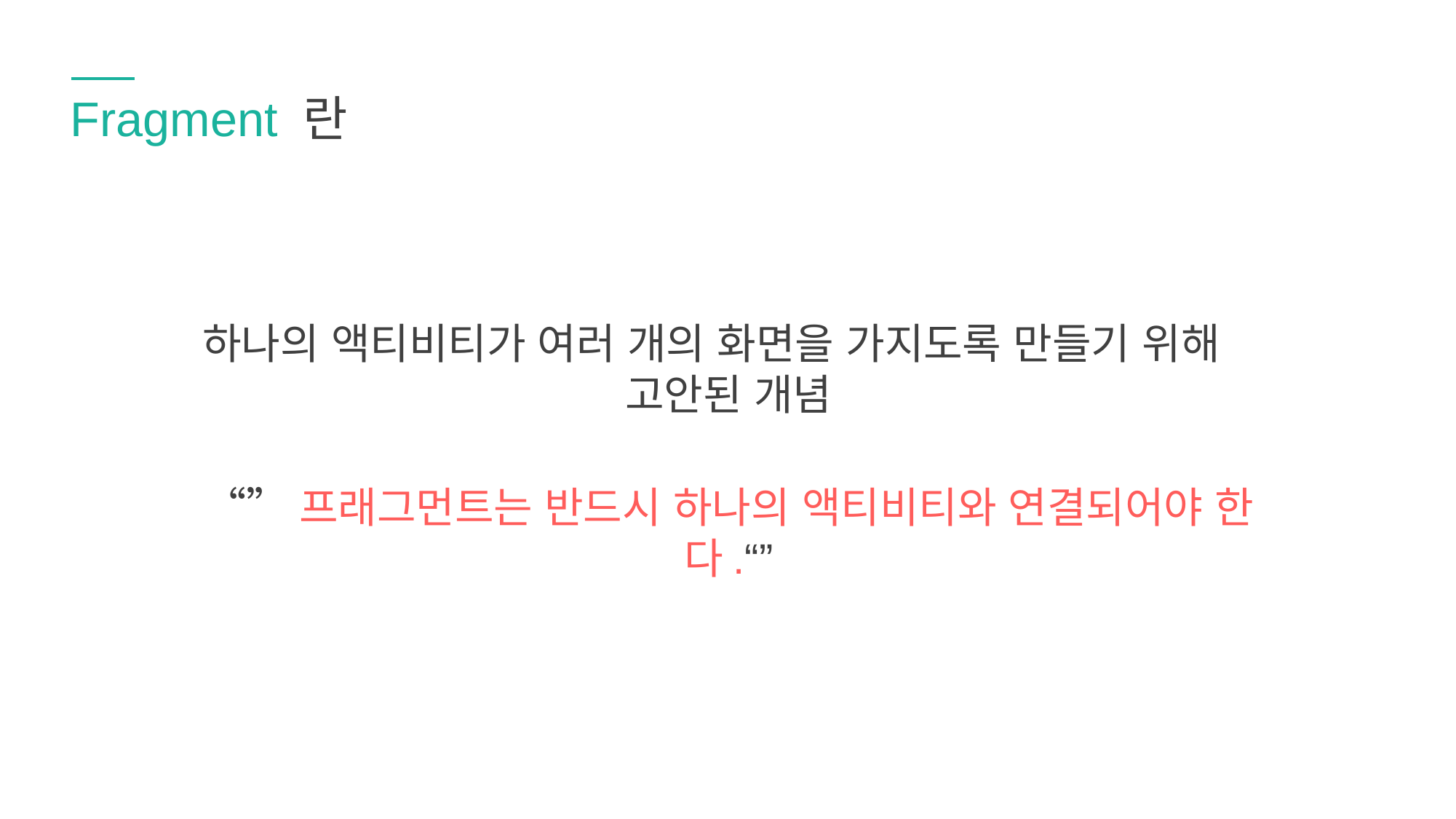

Fragment 란

하나의 액티비티가 여러 개의 화면을 가지도록 만들기 위해
고안된 개념
“”프래그먼트는 반드시 하나의 액티비티와 연결되어야 한다.“”